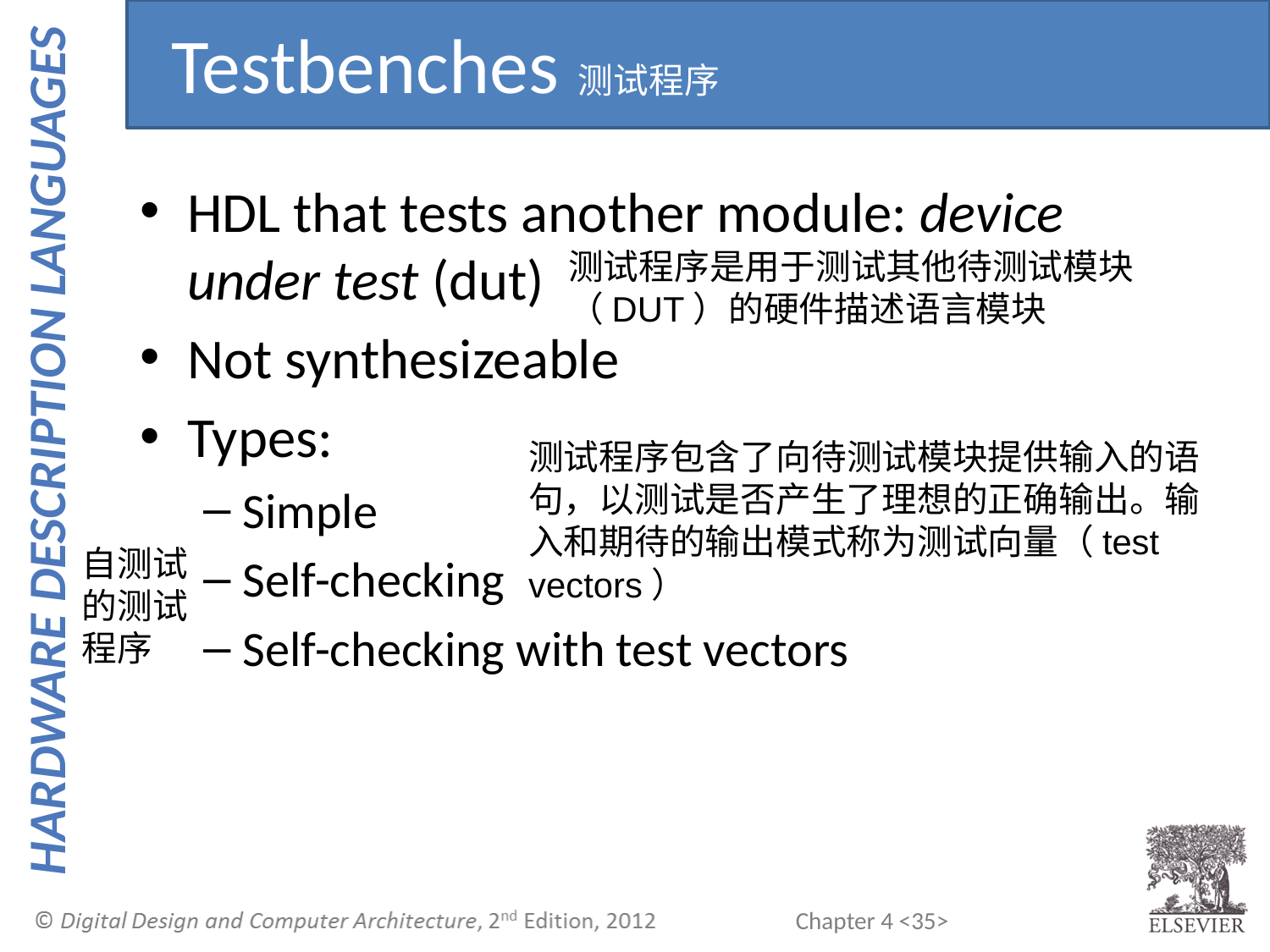

Testbenches测试程序

HDL that tests another module: device under test (dut)
Not synthesizeable
Types:
Simple
Self-checking
Self-checking with test vectors
测试程序是用于测试其他待测试模块（DUT）的硬件描述语言模块
测试程序包含了向待测试模块提供输入的语句，以测试是否产生了理想的正确输出。输入和期待的输出模式称为测试向量（test vectors）
自测试的测试程序